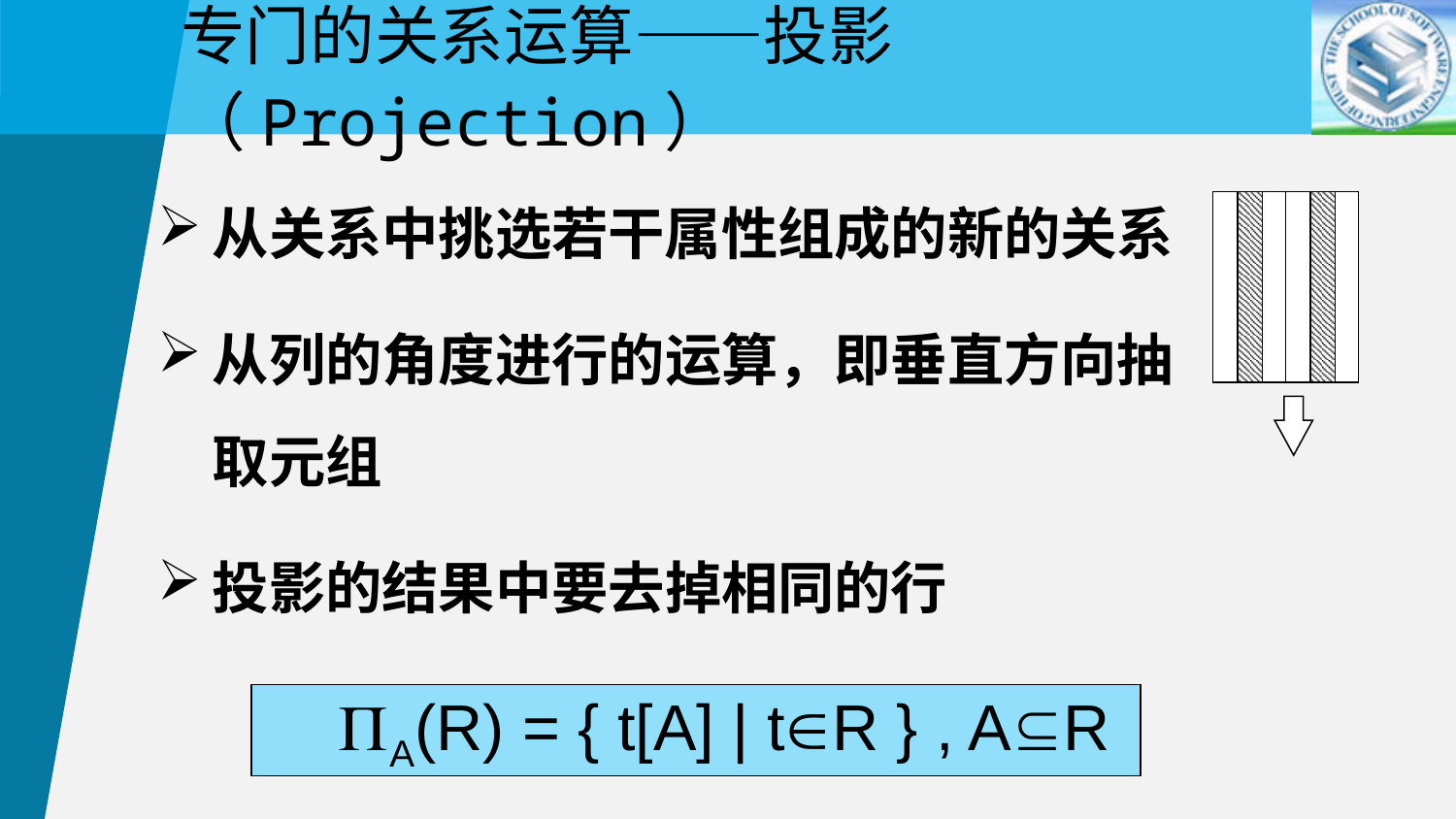

专门的关系运算——投影（Projection）
从关系中挑选若干属性组成的新的关系
从列的角度进行的运算，即垂直方向抽取元组
投影的结果中要去掉相同的行

ΠA(R) = { t[A] | t∈R } , A⊆R